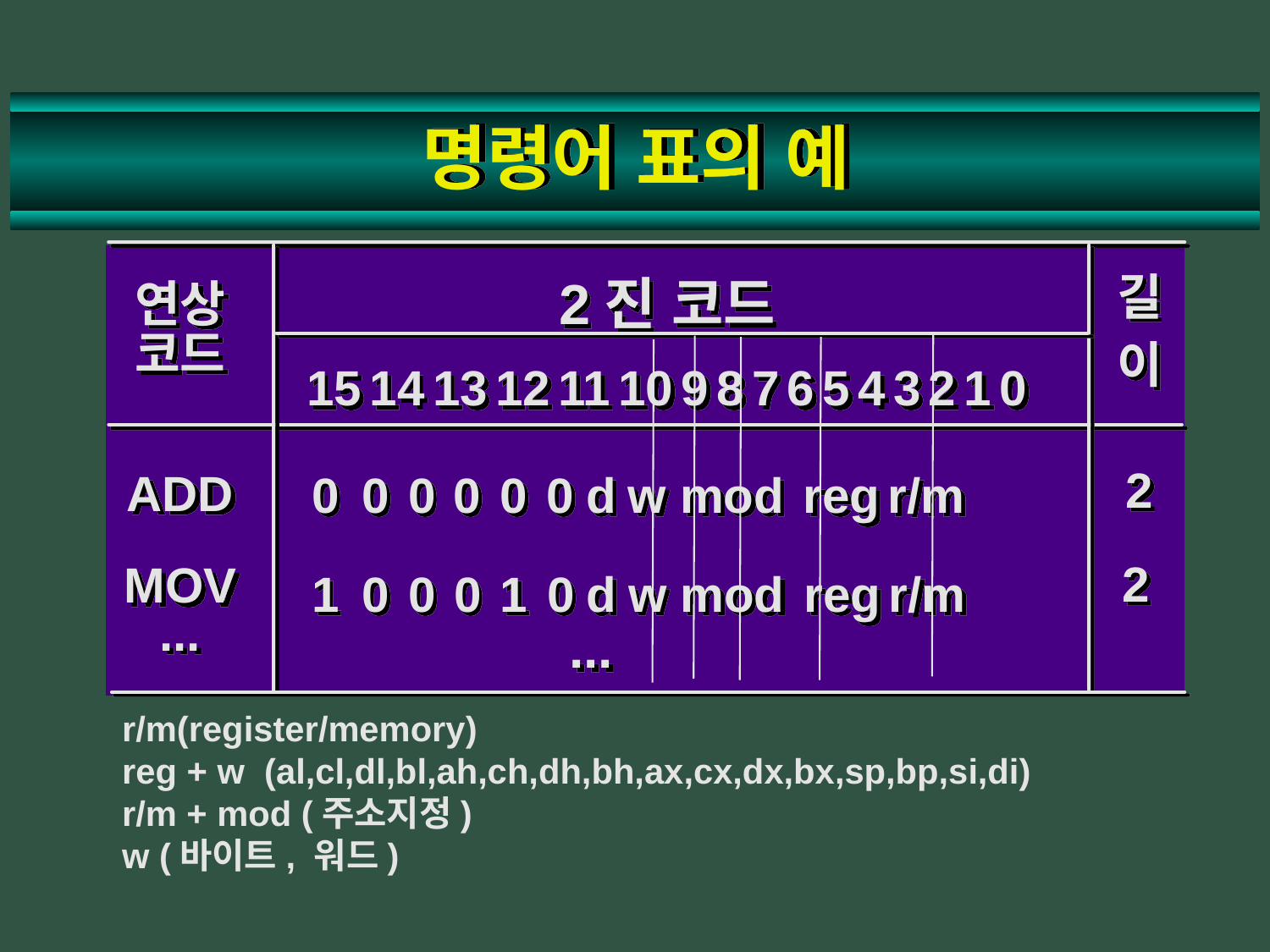

# 명령어 표의 예
2진 코드

길
이

2
연상
코드

ADD
MOV
...
15 14 13 12 11 10 9 8 7 6 5 4 3 2 1 0

0  0  0  0  0  0  d w mod  reg r/m
2
1  0  0  0  1  0  d w mod  reg r/m
...

r/m(register/memory)
reg + w  (al,cl,dl,bl,ah,ch,dh,bh,ax,cx,dx,bx,sp,bp,si,di)
r/m + mod (주소지정)
w (바이트, 워드)